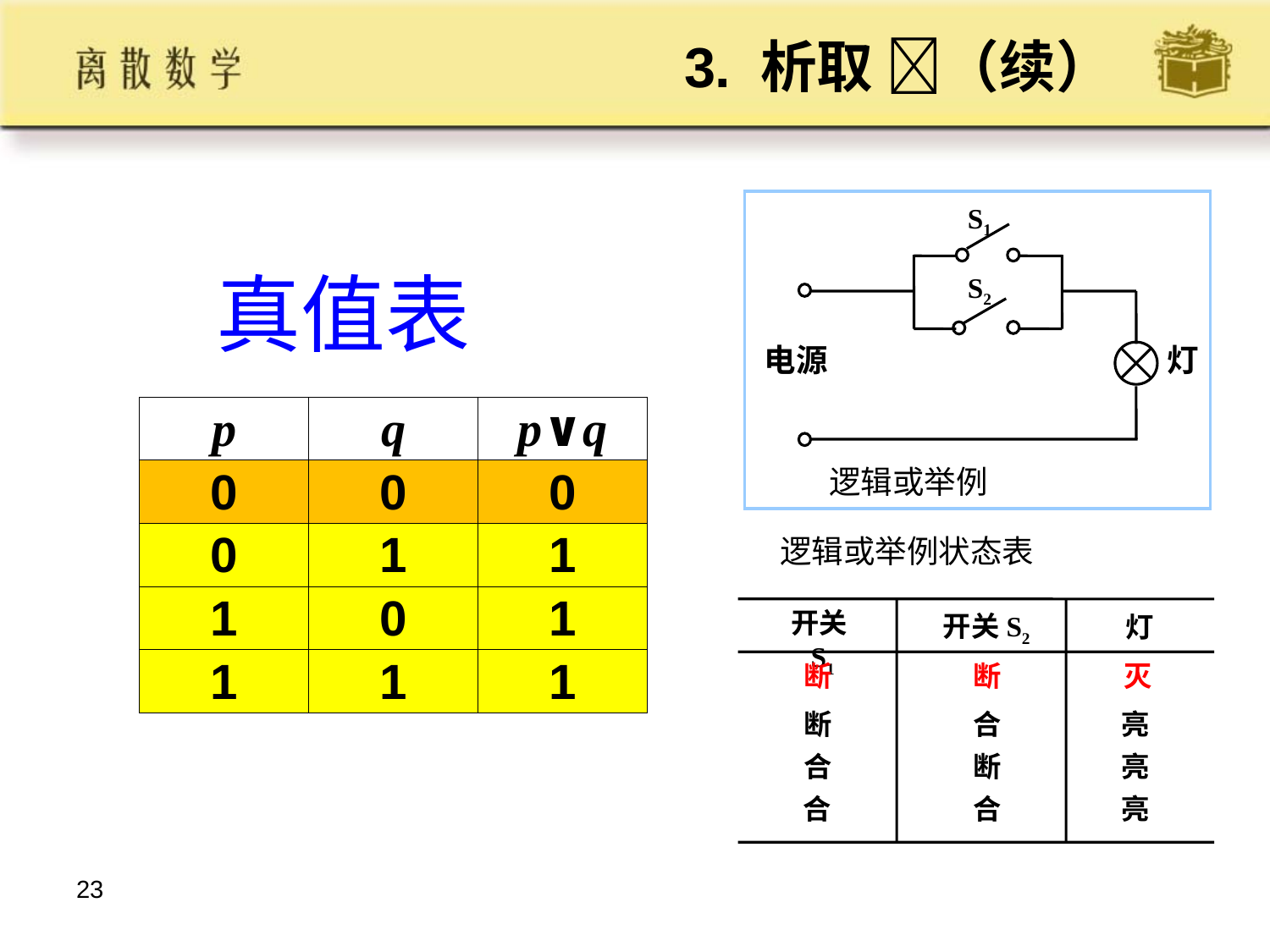

# 3. 析取 ∨（续）

S1

S2

电源
灯

逻辑或举例
真值表
| p | q | p∨q |
| --- | --- | --- |
| 0 | 0 | 0 |
| 0 | 1 | 1 |
| 1 | 0 | 1 |
| 1 | 1 | 1 |
逻辑或举例状态表

开关S1
开关S2
灯

断
断
灭
断
合
亮
合
断
亮
合
合
亮

23